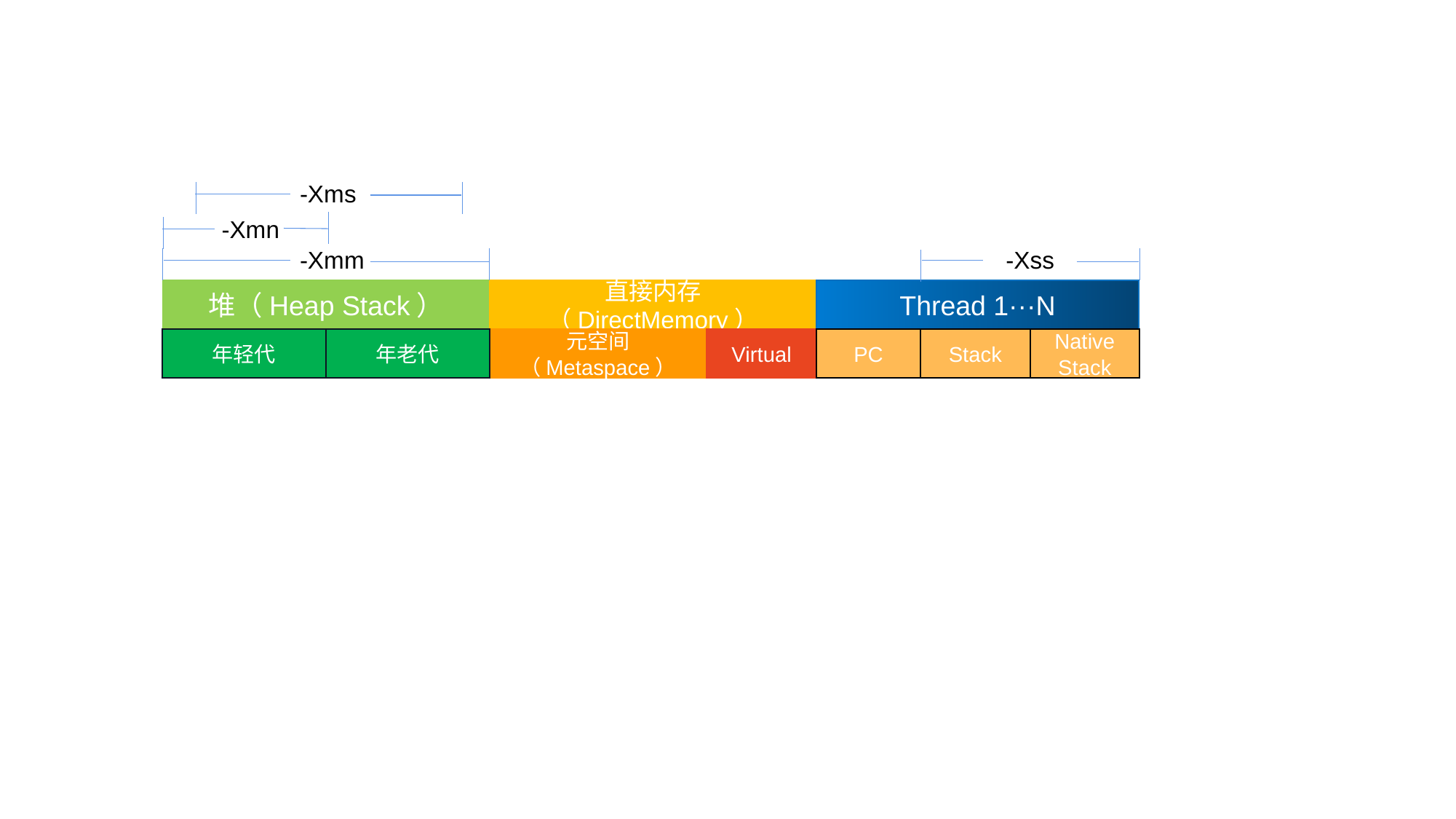

-Xms
-Xmn
-Xmm
-Xss
堆（Heap Stack）
直接内存（DirectMemory）
Thread 1···N
年轻代
年老代
元空间（Metaspace）
Virtual
PC
Stack
Native Stack